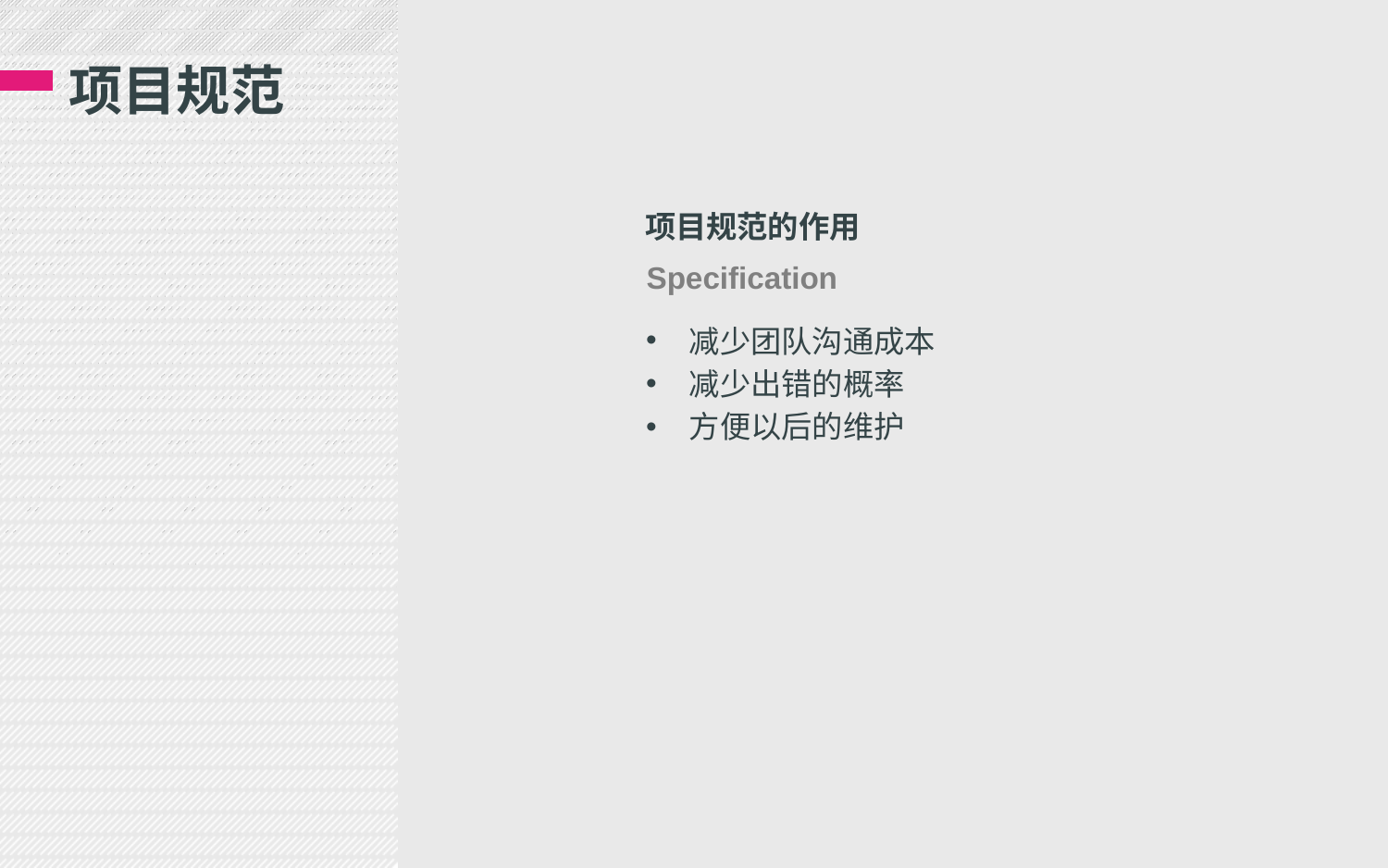

# 项目规范
项目规范的作用
Specification
减少团队沟通成本
减少出错的概率
方便以后的维护